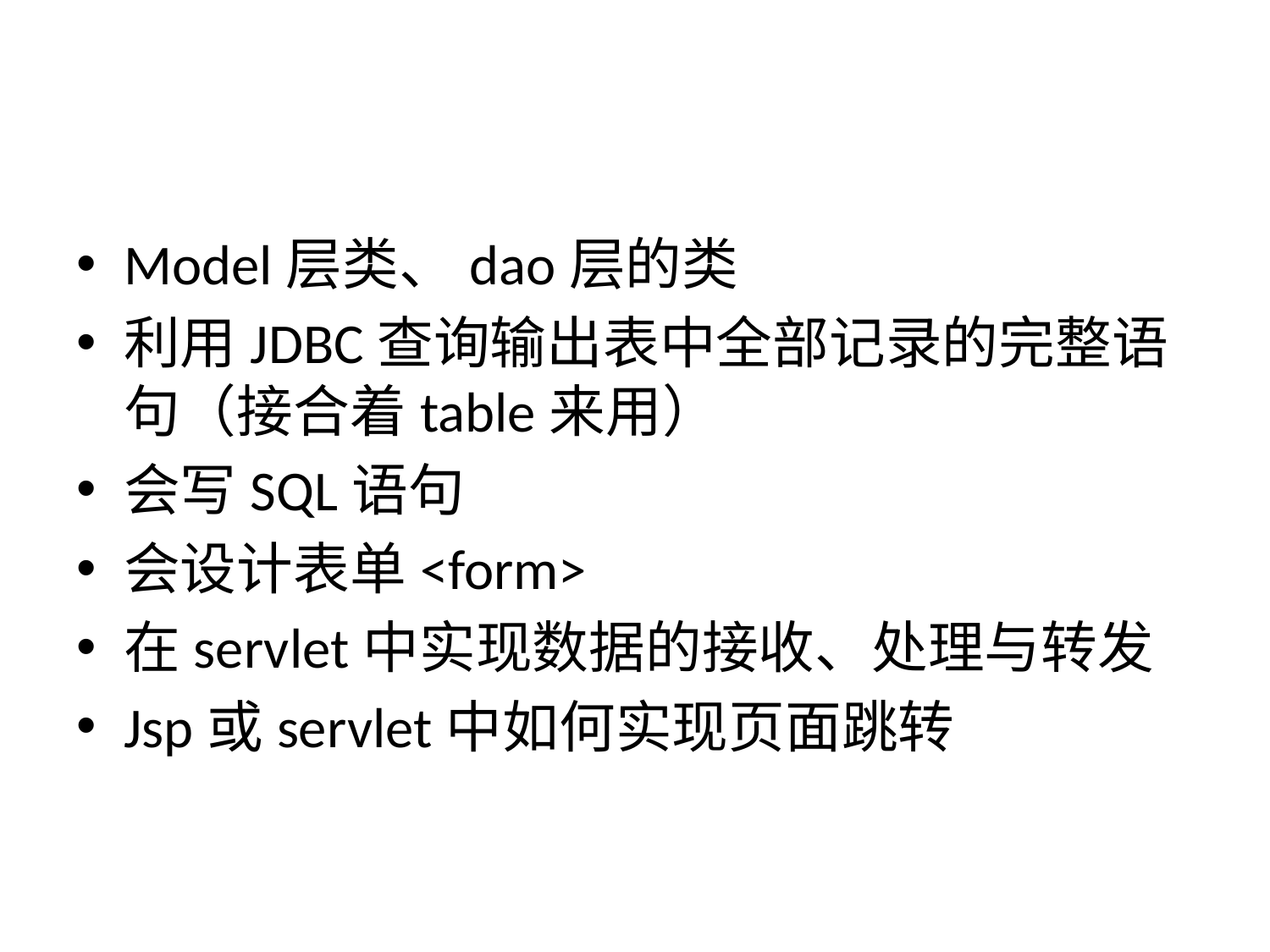

#
Model层类、dao层的类
利用JDBC查询输出表中全部记录的完整语句（接合着table来用）
会写SQL语句
会设计表单<form>
在servlet中实现数据的接收、处理与转发
Jsp或servlet中如何实现页面跳转